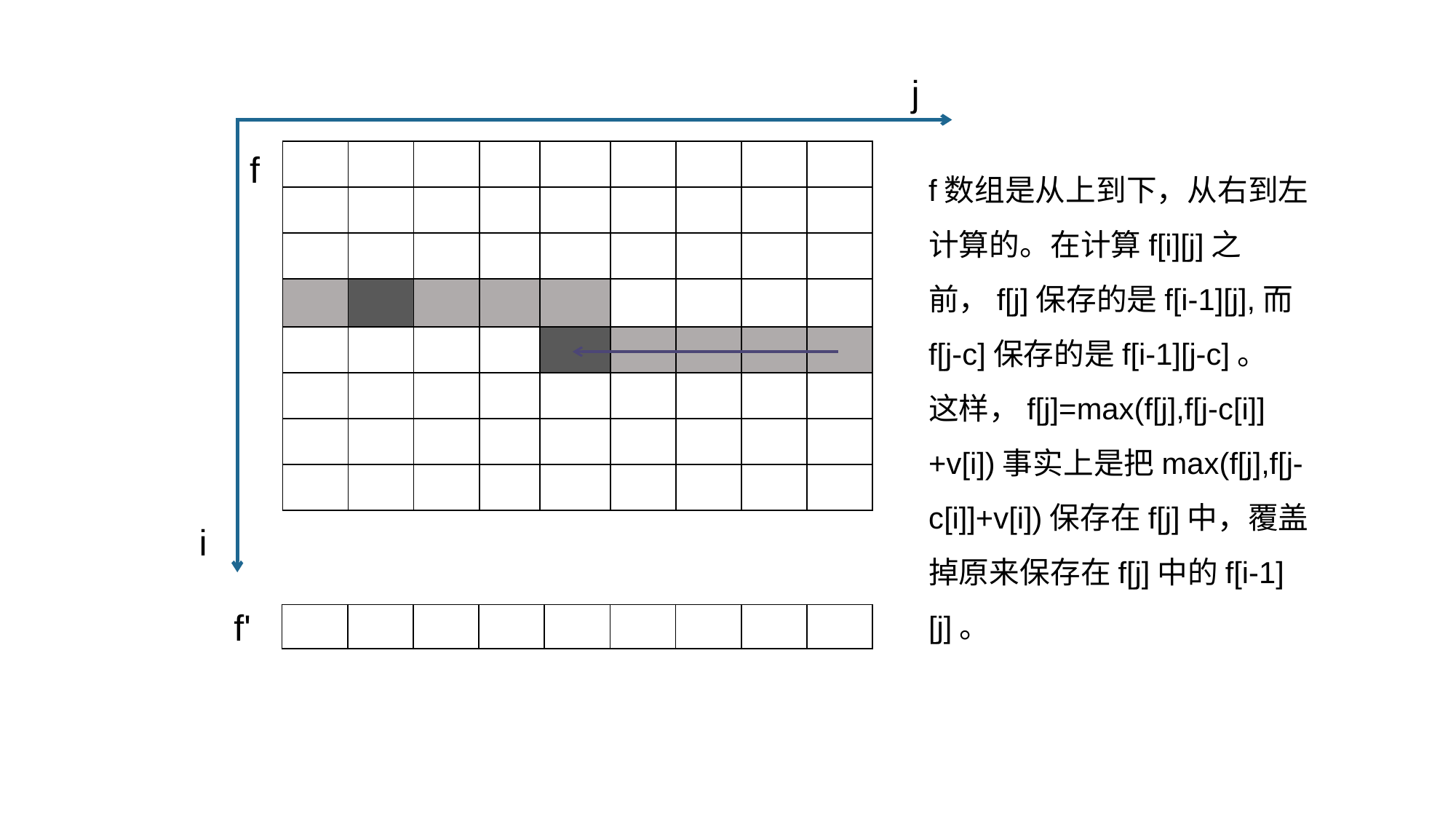

j
f
|  |  |  |  |  |  |  |  |  |
| --- | --- | --- | --- | --- | --- | --- | --- | --- |
|  |  |  |  |  |  |  |  |  |
|  |  |  |  |  |  |  |  |  |
|  |  |  |  |  |  |  |  |  |
|  |  |  |  |  |  |  |  |  |
|  |  |  |  |  |  |  |  |  |
|  |  |  |  |  |  |  |  |  |
|  |  |  |  |  |  |  |  |  |
f数组是从上到下，从右到左计算的。在计算f[i][j]之前，f[j]保存的是f[i-1][j],而f[j-c]保存的是f[i-1][j-c]。
这样，f[j]=max(f[j],f[j-c[i]]+v[i])事实上是把max(f[j],f[j-c[i]]+v[i])保存在f[j]中，覆盖掉原来保存在f[j]中的f[i-1][j]。
i
f'
|  |  |  |  |  |  |  |  |  |
| --- | --- | --- | --- | --- | --- | --- | --- | --- |